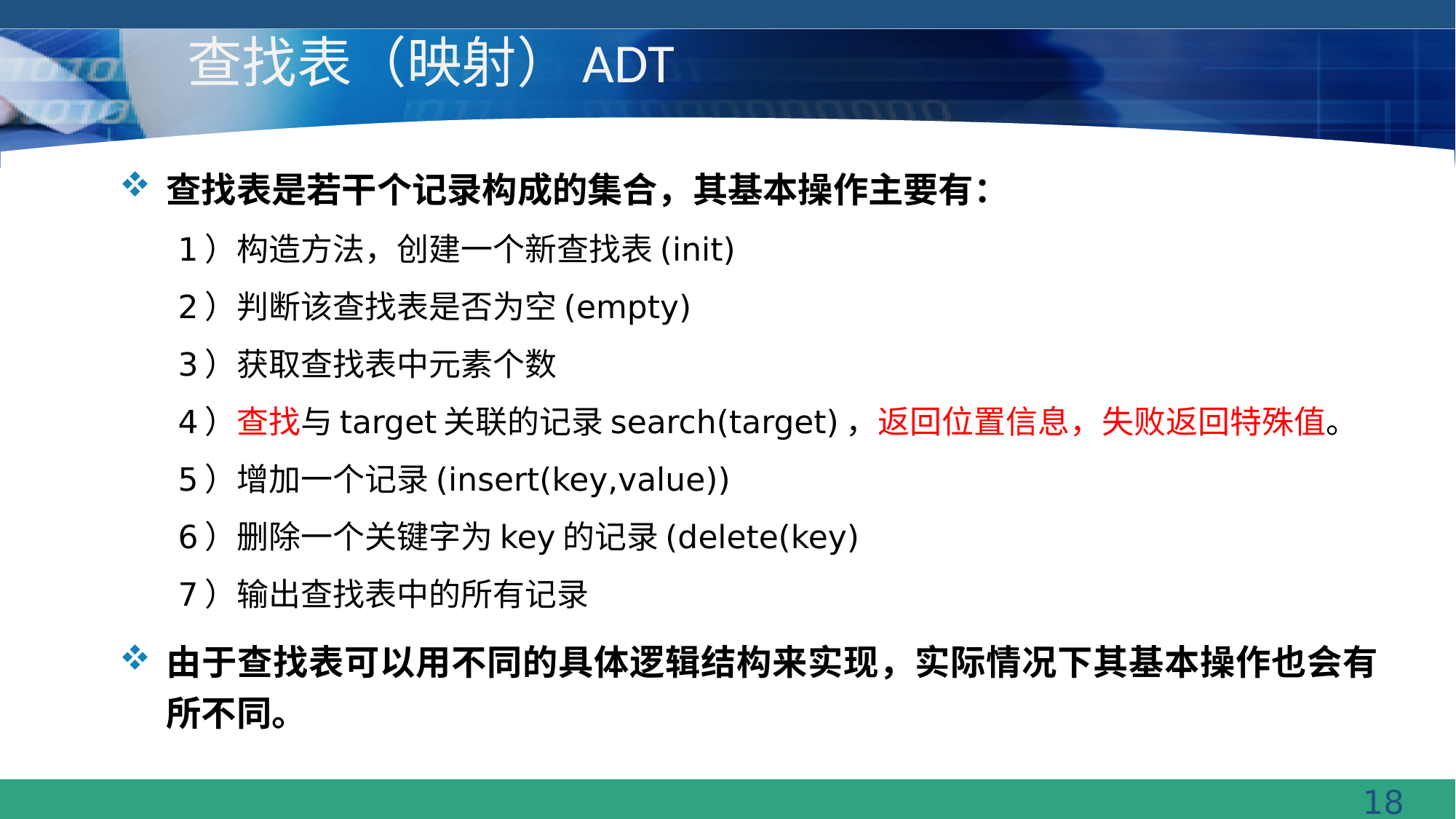

# 查找表（映射）ADT
查找表是若干个记录构成的集合，其基本操作主要有：
1）构造方法，创建一个新查找表(init)
2）判断该查找表是否为空(empty)
3）获取查找表中元素个数
4）查找与target关联的记录search(target)，返回位置信息，失败返回特殊值。
5）增加一个记录(insert(key,value))
6）删除一个关键字为key的记录(delete(key)
7）输出查找表中的所有记录
由于查找表可以用不同的具体逻辑结构来实现，实际情况下其基本操作也会有所不同。